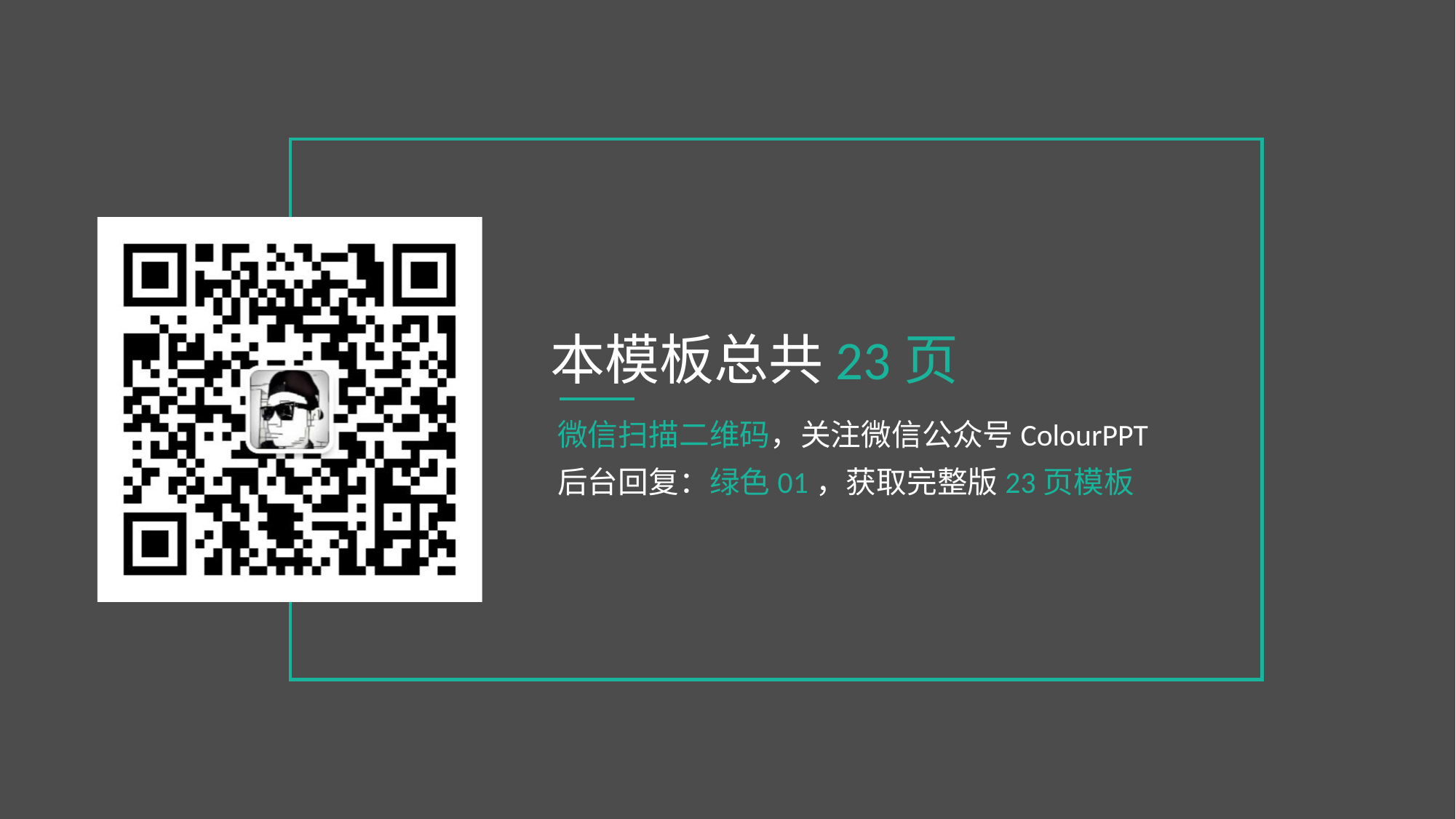

本模板总共23页
微信扫描二维码，关注微信公众号ColourPPT
后台回复：绿色01，获取完整版23页模板